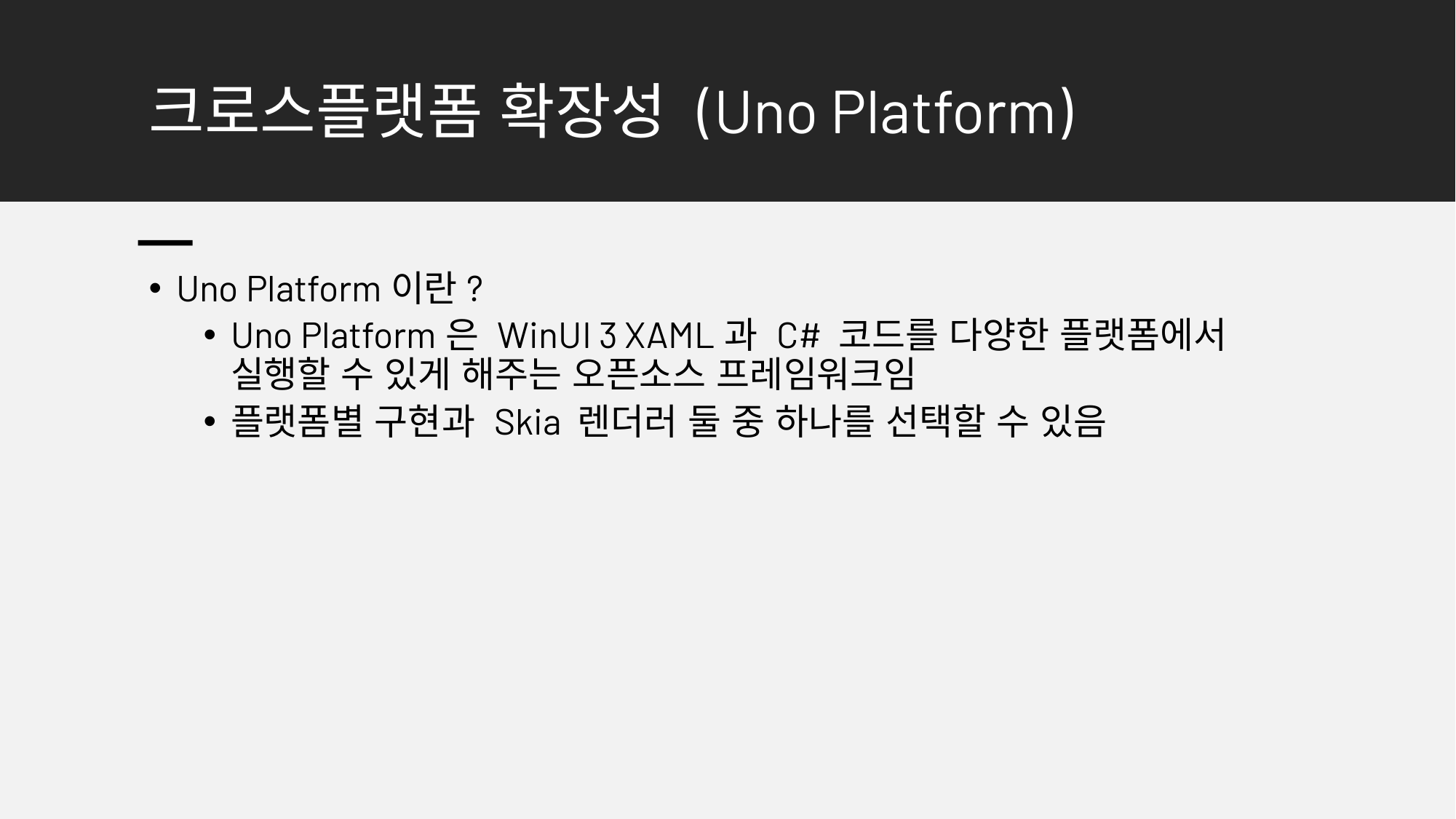

# 크로스플랫폼 확장성 (Uno Platform)

Uno Platform이란?
Uno Platform은 WinUI 3 XAML과 C# 코드를 다양한 플랫폼에서 실행할 수 있게 해주는 오픈소스 프레임워크임
플랫폼별 구현과 Skia 렌더러 둘 중 하나를 선택할 수 있음